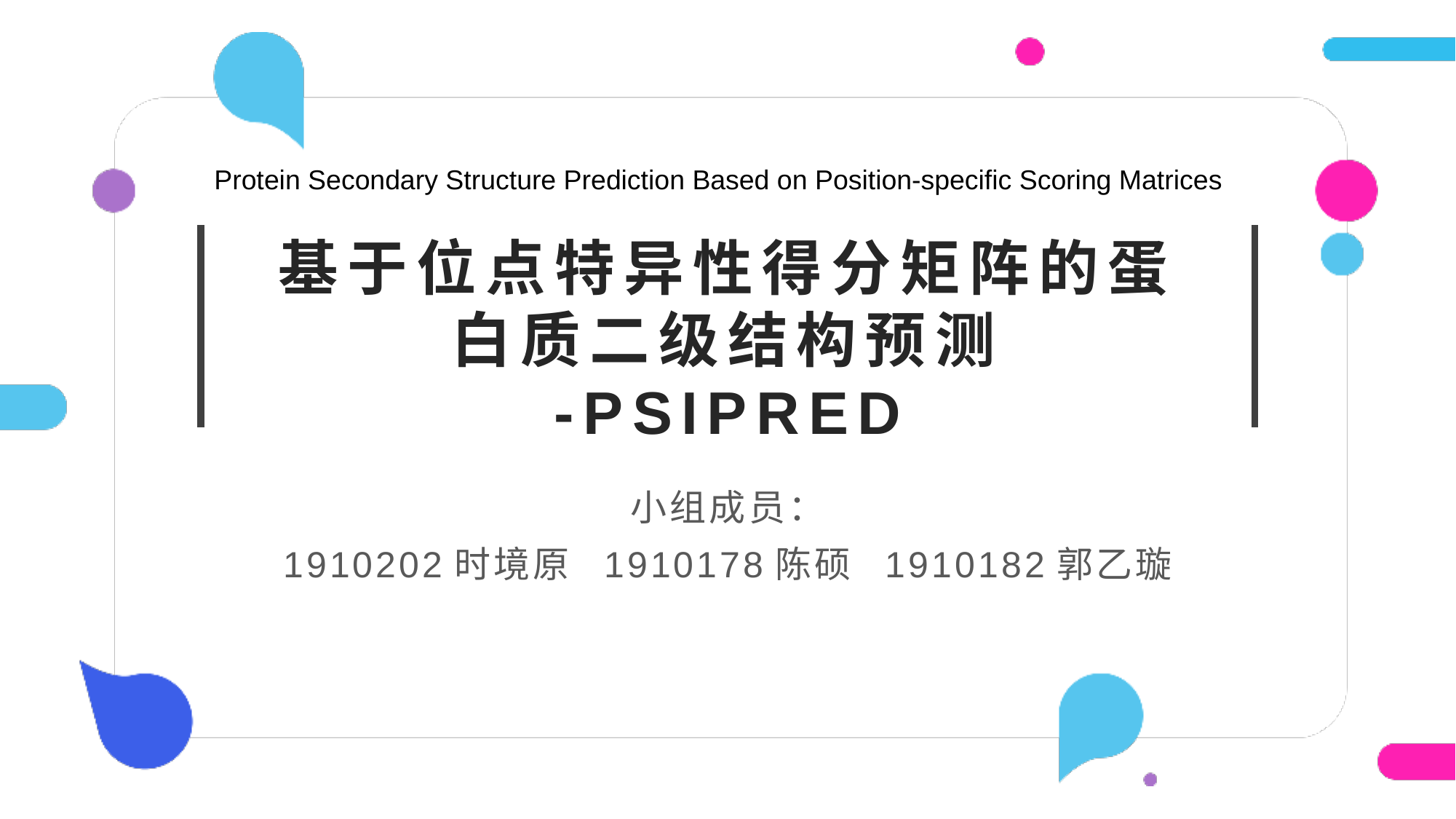

Protein Secondary Structure Prediction Based on Position-specific Scoring Matrices

基于位点特异性得分矩阵的蛋白质二级结构预测
-PSIPRED
小组成员：
1910202时境原  1910178陈硕  1910182郭乙璇